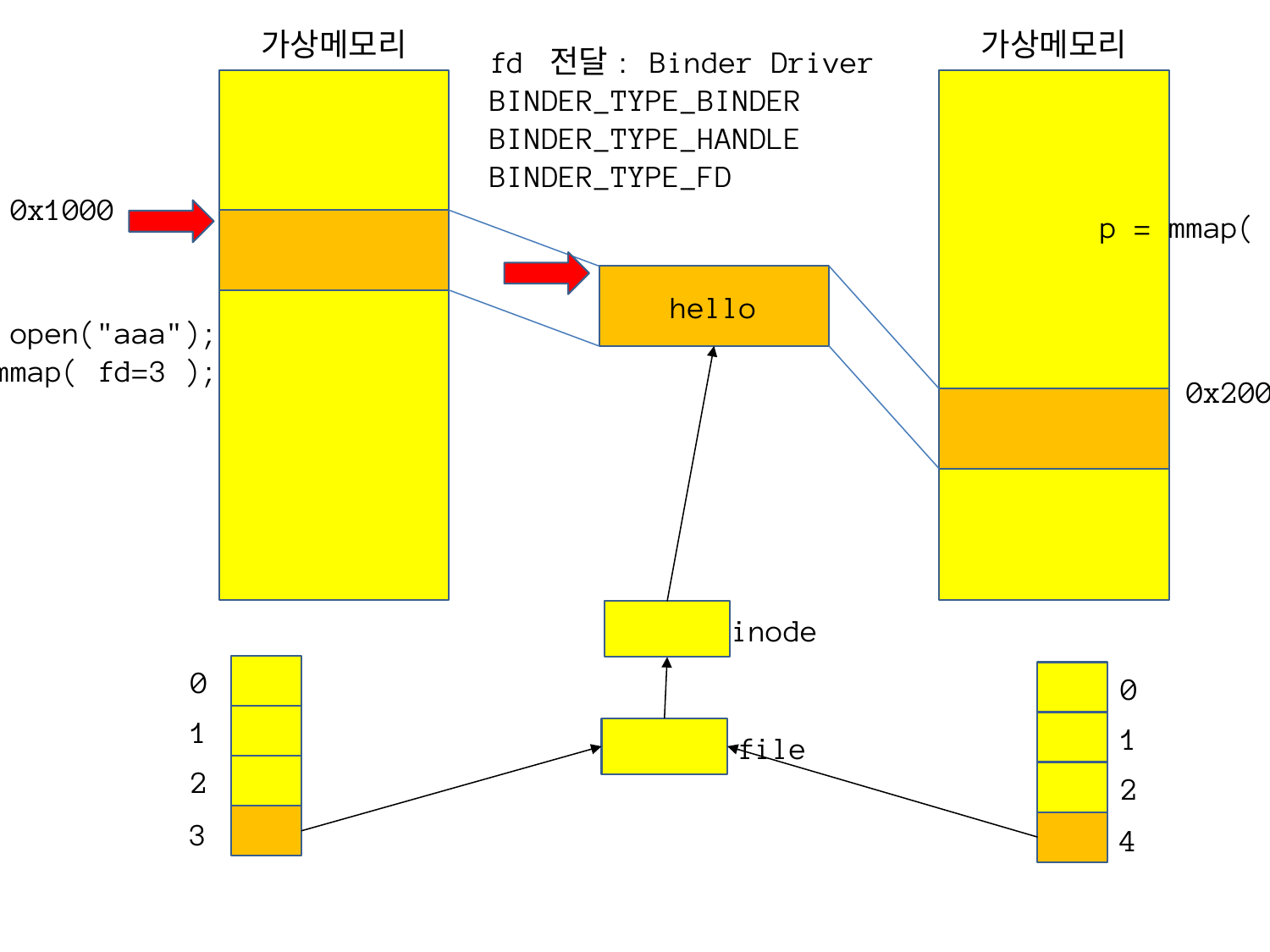

가상메모리
가상메모리
fd 전달: Binder Driver
BINDER_TYPE_BINDER
BINDER_TYPE_HANDLE
BINDER_TYPE_FD

0x1000

p = mmap( fd=3 );

hello
fd = open("aaa");
p = mmap( fd=3 );
0x2000

inode
0

0
1

1

file
2

2

3

4